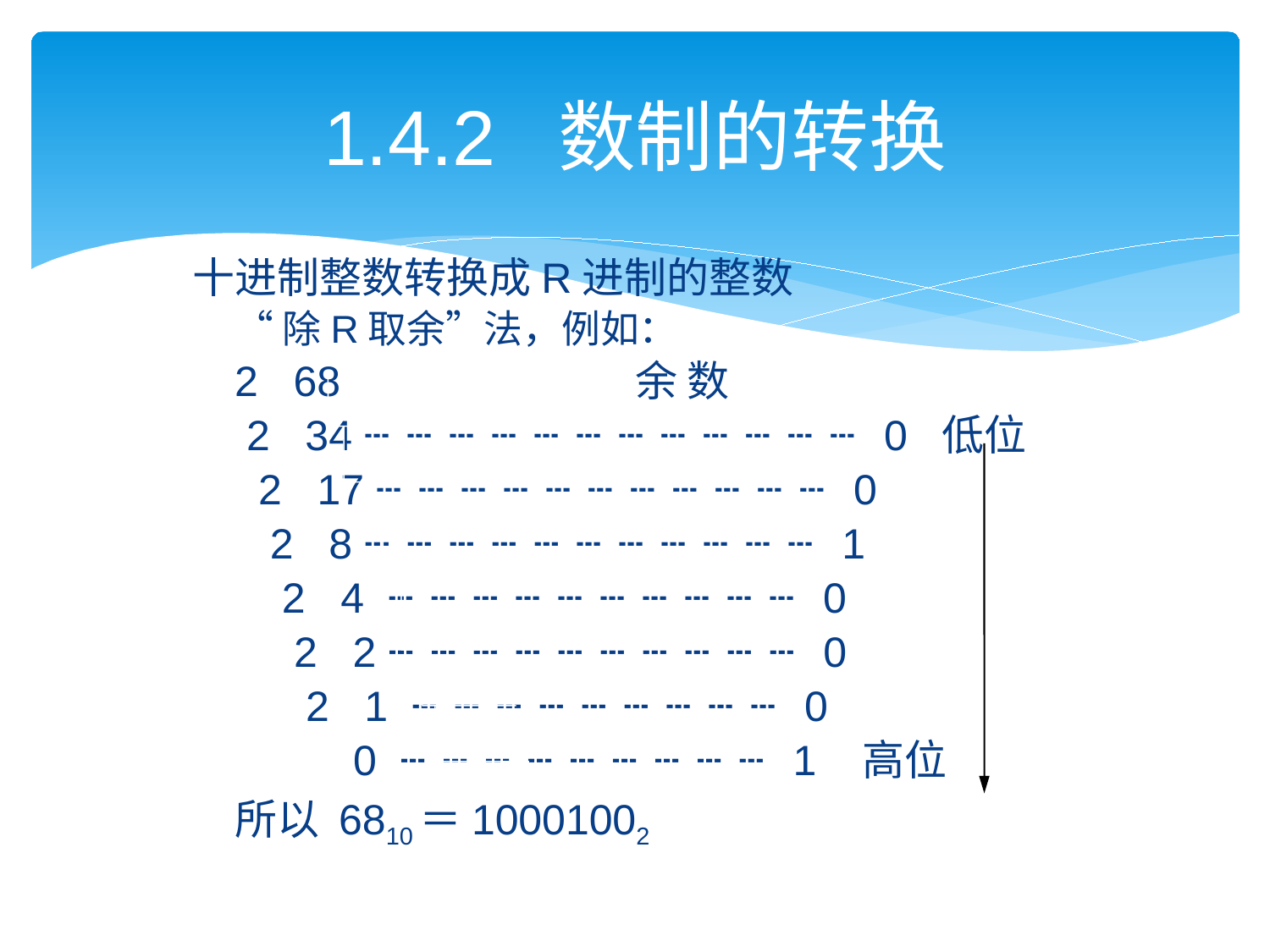

# 1.4.2  数制的转换
十进制整数转换成R进制的整数
“除R取余”法，例如：
2   68                        余 数
 2   34 ┄┄┄┄┄┄┄┄┄┄┄┄ 0  低位
  2   17 ┄┄┄┄┄┄┄┄┄┄┄ 0
   2   8 ┄┄┄┄┄┄┄┄┄┄┄ 1
    2   4  ┄┄┄┄┄┄┄┄┄┄ 0
     2   2 ┄┄┄┄┄┄┄┄┄┄ 0
      2   1  ┄┄┄┄┄┄┄┄┄ 0
          0  ┄┄┄┄┄┄┄┄┄ 1   高位
所以 6810＝10001002